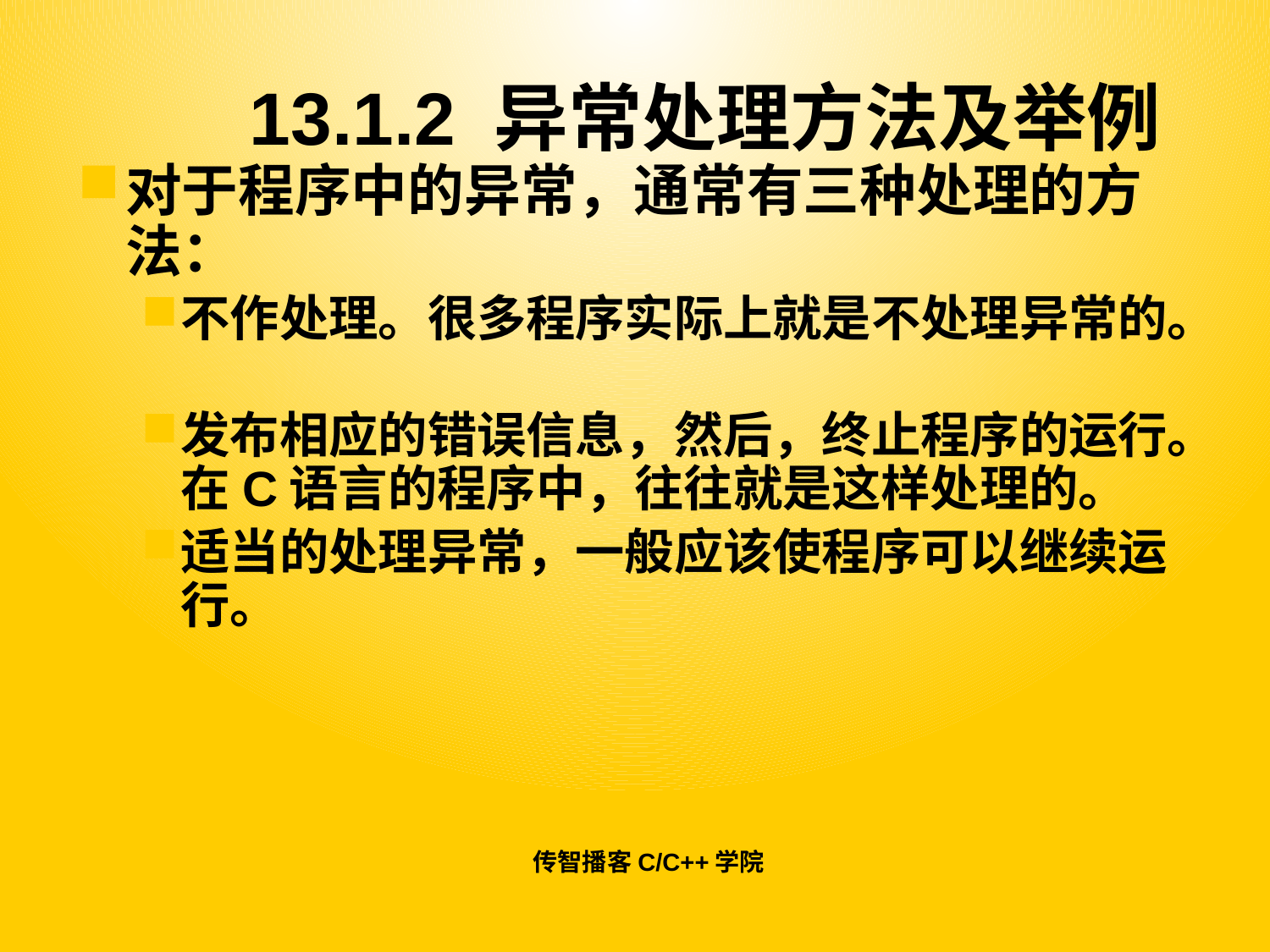

# 13.1.2 异常处理方法及举例
对于程序中的异常，通常有三种处理的方法：
不作处理。很多程序实际上就是不处理异常的。
发布相应的错误信息，然后，终止程序的运行。在C语言的程序中，往往就是这样处理的。
适当的处理异常，一般应该使程序可以继续运行。
传智播客C/C++学院